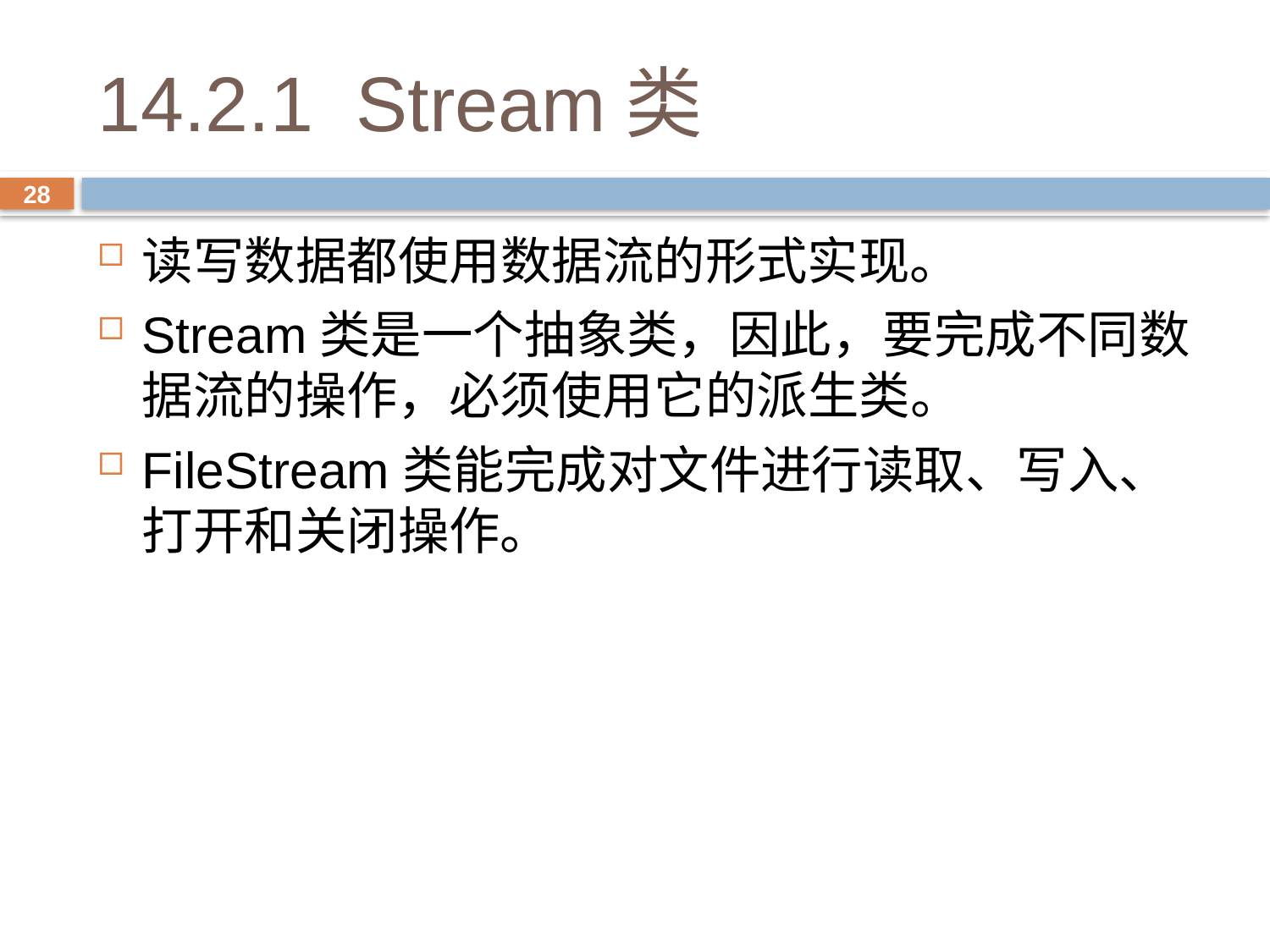

# 14.2.1  Stream类
28
读写数据都使用数据流的形式实现。
Stream类是一个抽象类，因此，要完成不同数据流的操作，必须使用它的派生类。
FileStream类能完成对文件进行读取、写入、打开和关闭操作。